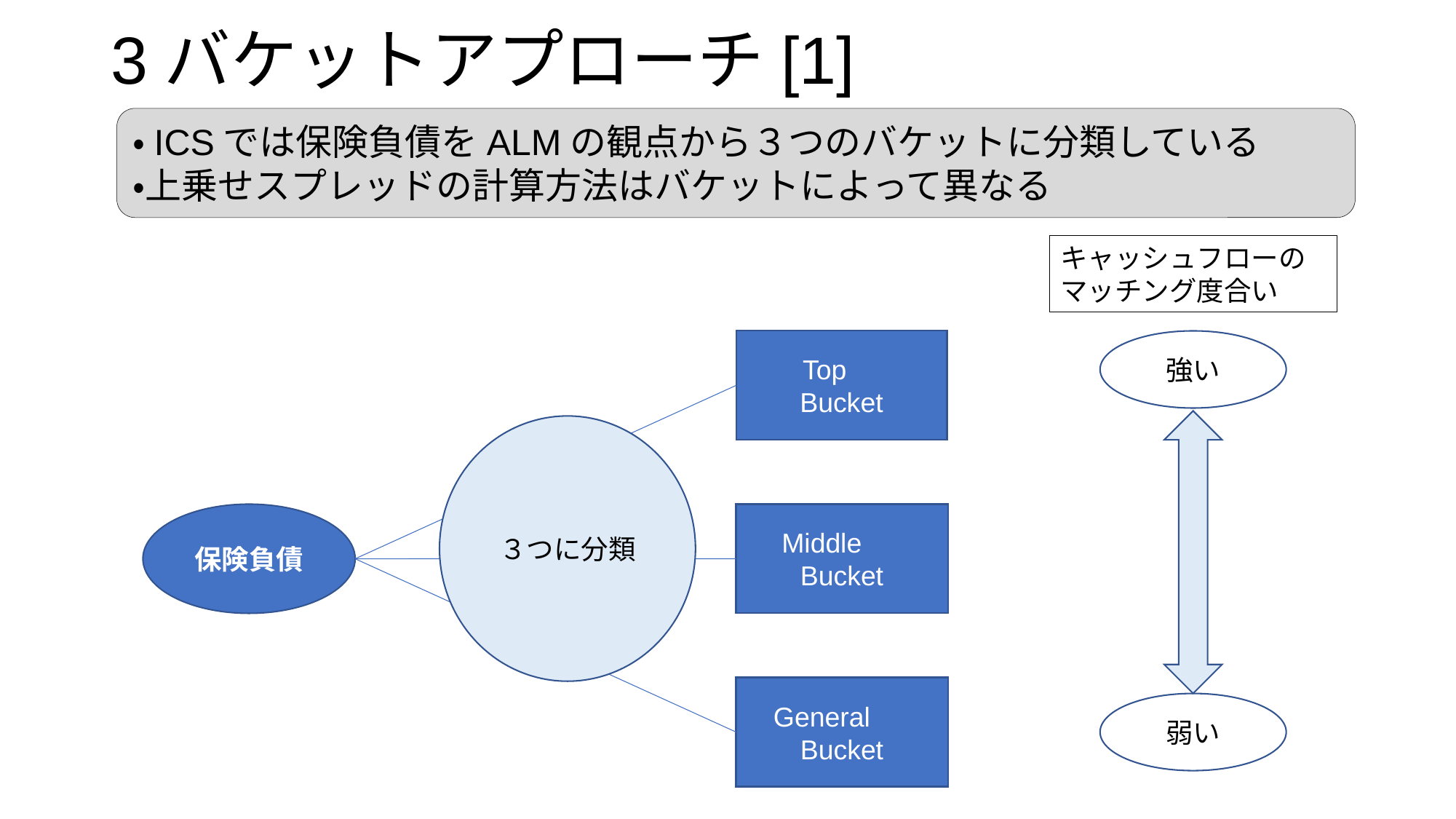

# 3バケットアプローチ[1]
・ICSでは保険負債をALMの観点から３つのバケットに分類している
・上乗せスプレッドの計算方法はバケットによって異なる
キャッシュフローの
マッチング度合い
Top
Bucket
強い
３つに分類
保険負債
Middle　Bucket

General　Bucket
弱い